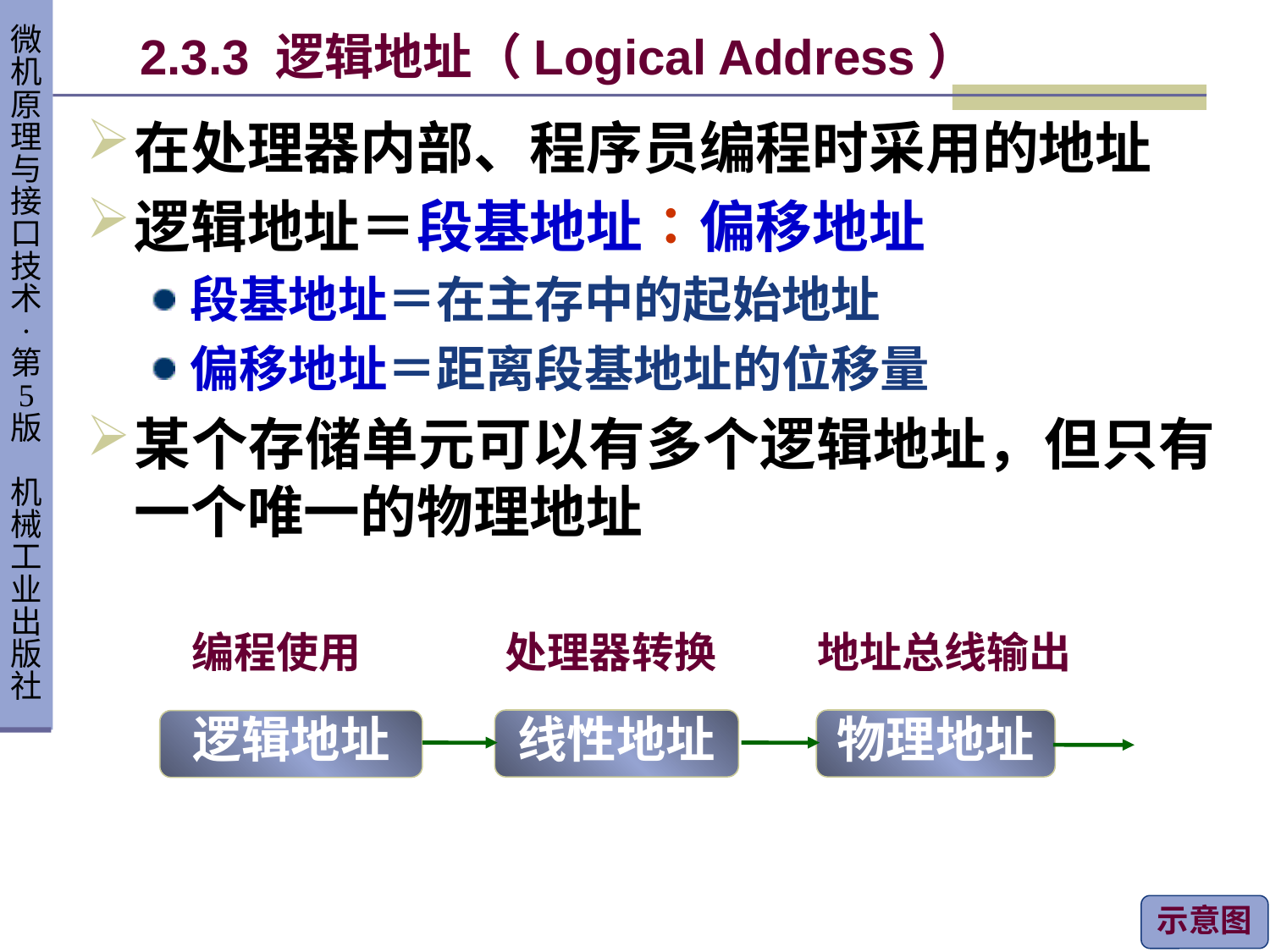

# 2.3.3 逻辑地址（Logical Address）
在处理器内部、程序员编程时采用的地址
逻辑地址＝段基地址∶偏移地址
段基地址＝在主存中的起始地址
偏移地址＝距离段基地址的位移量
某个存储单元可以有多个逻辑地址，但只有一个唯一的物理地址
编程使用
处理器转换
地址总线输出
线性地址
物理地址
逻辑地址

示意图